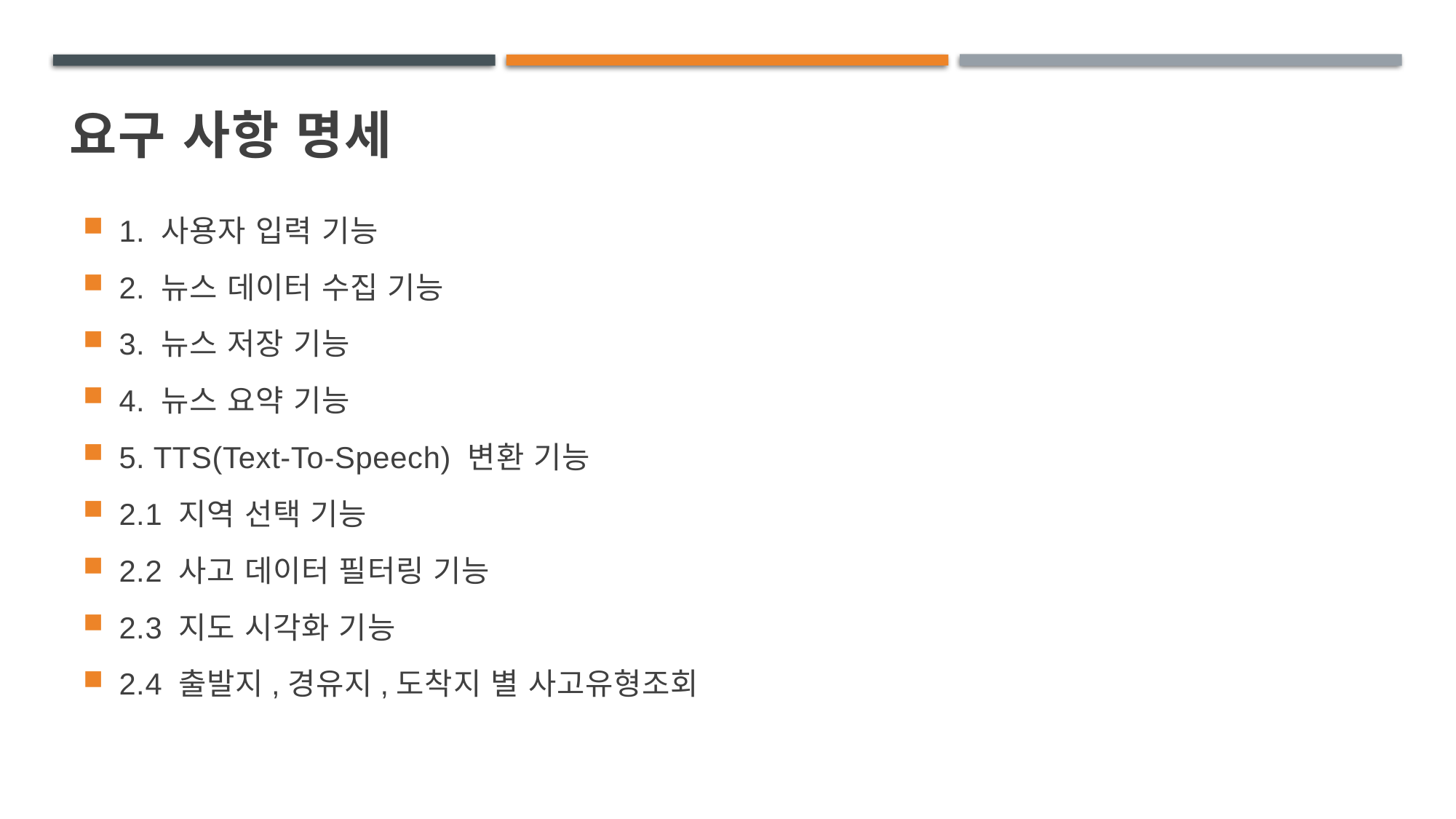

# 요구 사항 명세

1. 사용자 입력 기능
2. 뉴스 데이터 수집 기능
3. 뉴스 저장 기능
4. 뉴스 요약 기능
5. TTS(Text-To-Speech) 변환 기능
2.1 지역 선택 기능
2.2 사고 데이터 필터링 기능
2.3 지도 시각화 기능
2.4 출발지,경유지,도착지 별 사고유형조회